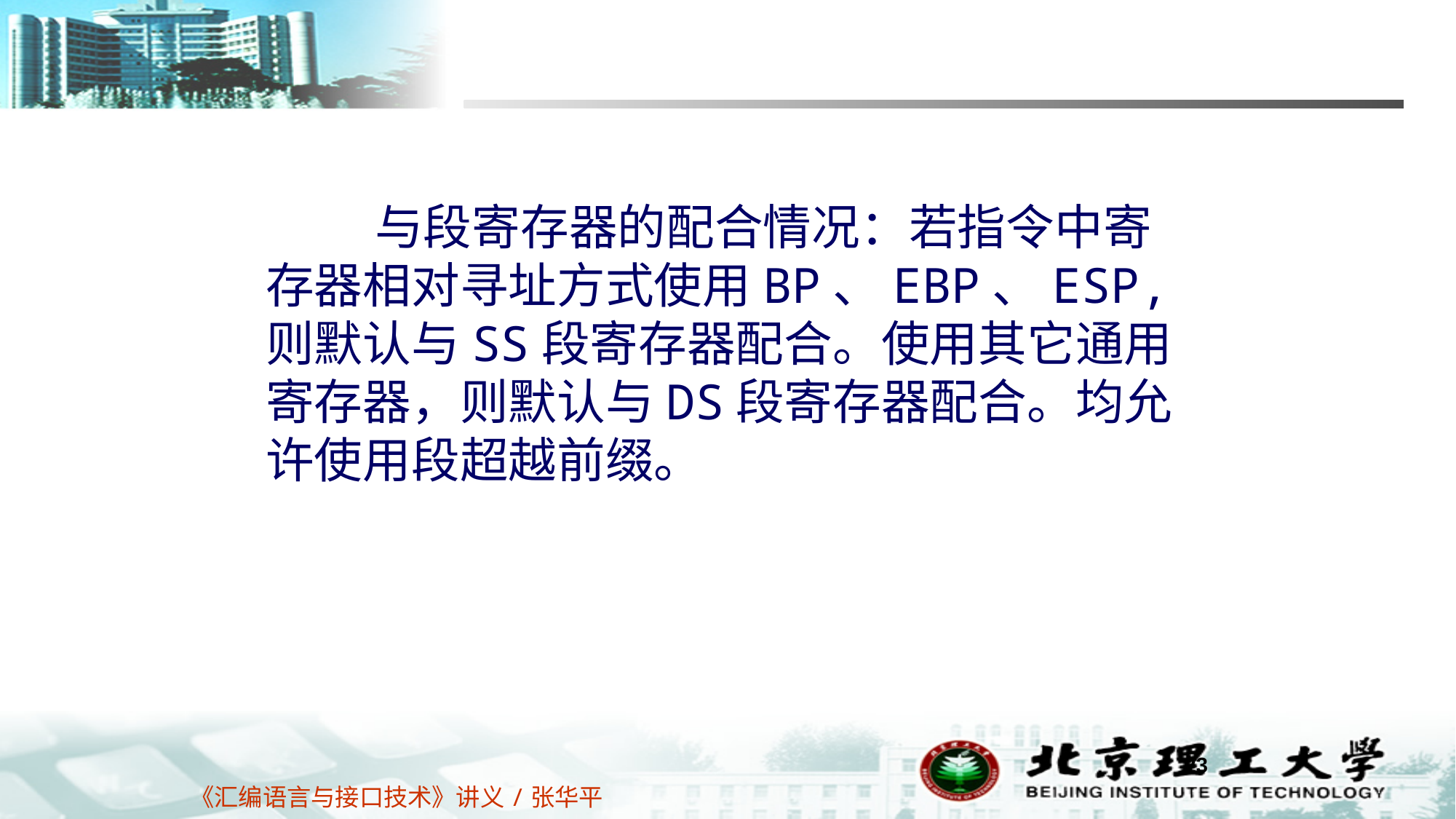

与段寄存器的配合情况：若指令中寄存器相对寻址方式使用BP、EBP、ESP,则默认与SS段寄存器配合。使用其它通用寄存器，则默认与DS段寄存器配合。均允许使用段超越前缀。
23